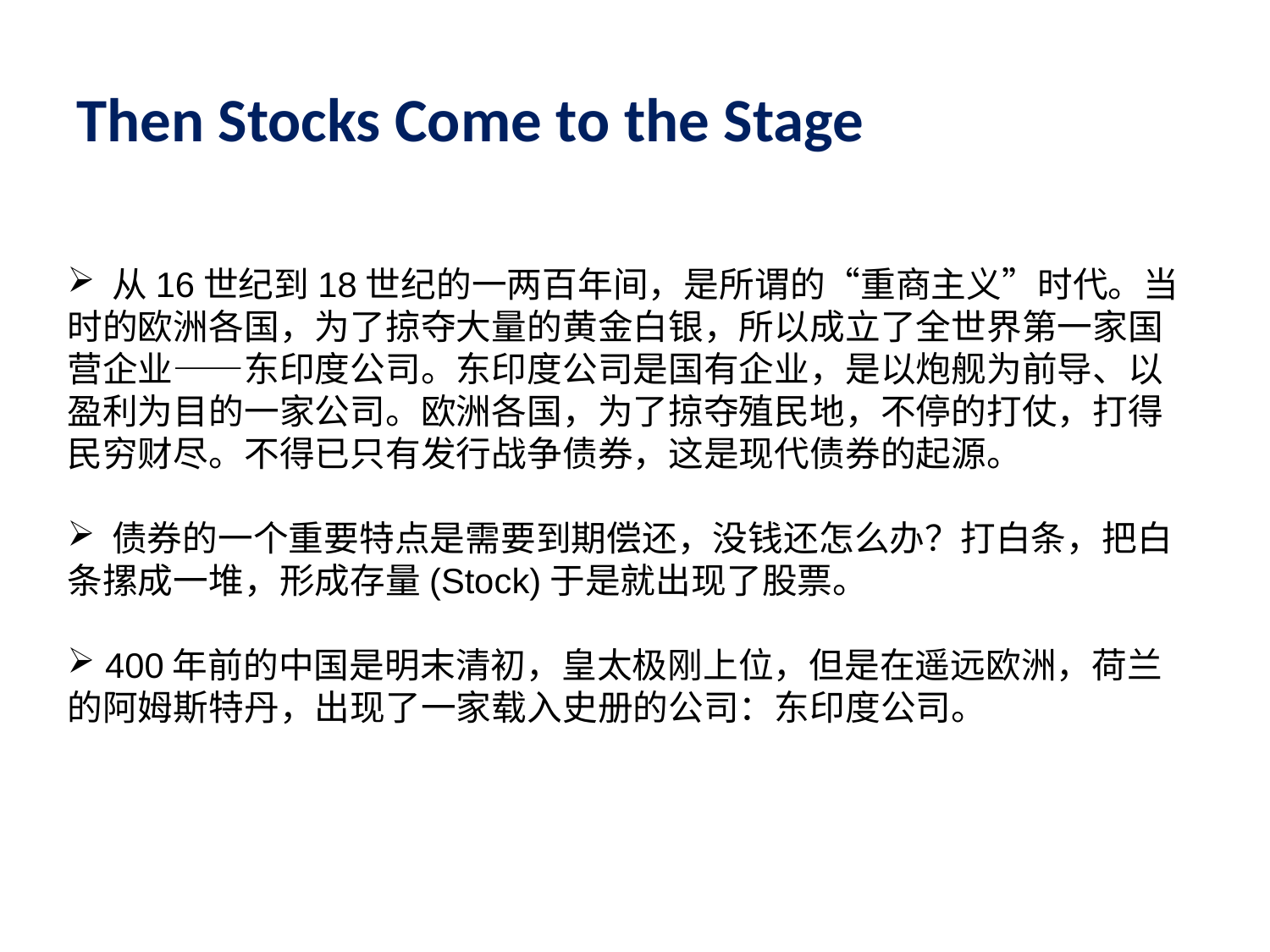

Then Stocks Come to the Stage
 从16世纪到18世纪的一两百年间，是所谓的“重商主义”时代。当时的欧洲各国，为了掠夺大量的黄金白银，所以成立了全世界第一家国营企业——东印度公司。东印度公司是国有企业，是以炮舰为前导、以盈利为目的一家公司。欧洲各国，为了掠夺殖民地，不停的打仗，打得民穷财尽。不得已只有发行战争债券，这是现代债券的起源。

 债券的一个重要特点是需要到期偿还，没钱还怎么办？打白条，把白条摞成一堆，形成存量(Stock)于是就出现了股票。

 400年前的中国是明末清初，皇太极刚上位，但是在遥远欧洲，荷兰的阿姆斯特丹，出现了一家载入史册的公司：东印度公司。